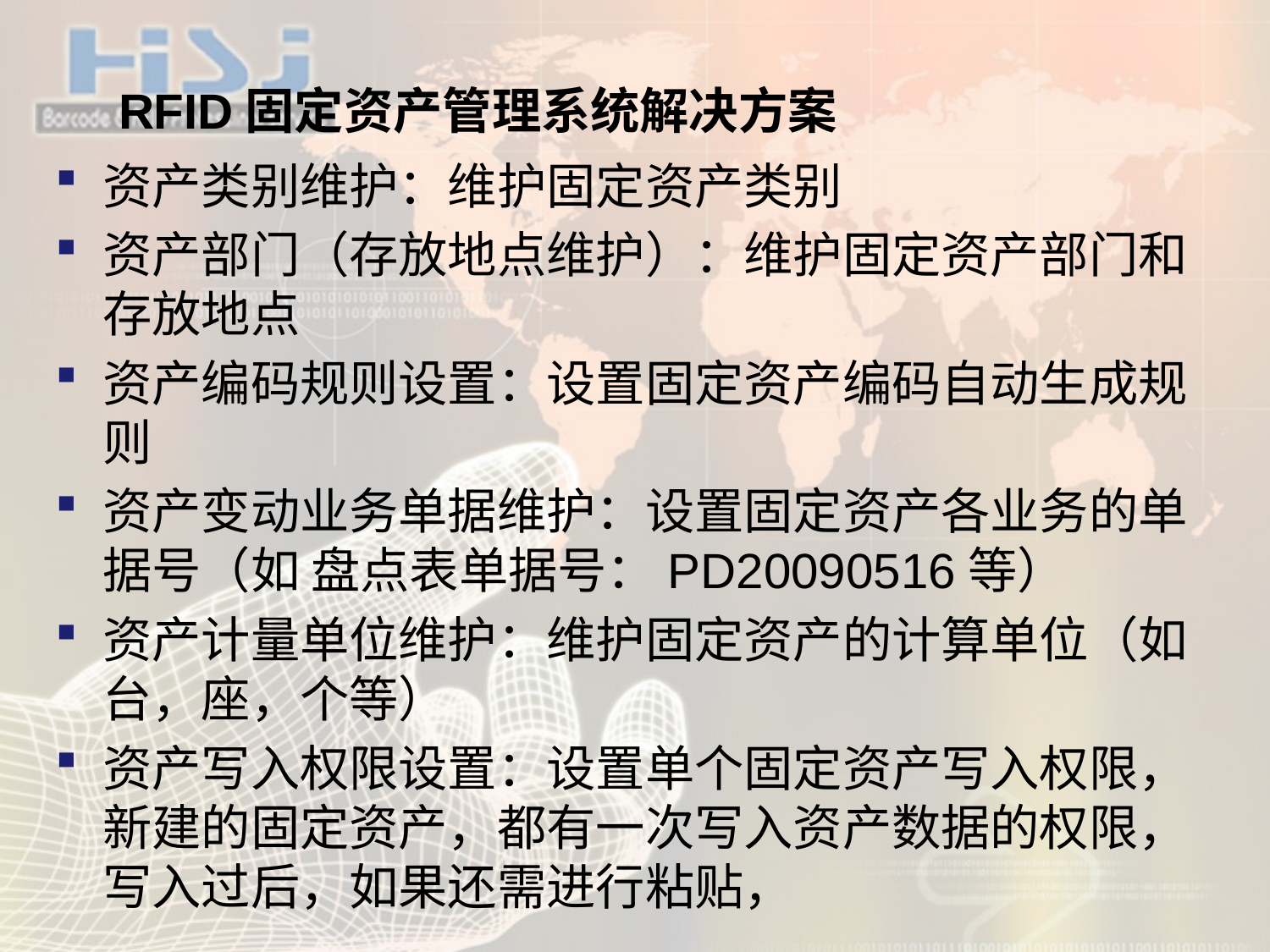

# RFID固定资产管理系统解决方案
资产类别维护：维护固定资产类别
资产部门（存放地点维护）：维护固定资产部门和存放地点
资产编码规则设置：设置固定资产编码自动生成规则
资产变动业务单据维护：设置固定资产各业务的单据号（如 盘点表单据号：PD20090516等）
资产计量单位维护：维护固定资产的计算单位（如 台，座，个等）
资产写入权限设置：设置单个固定资产写入权限，新建的固定资产，都有一次写入资产数据的权限，写入过后，如果还需进行粘贴，